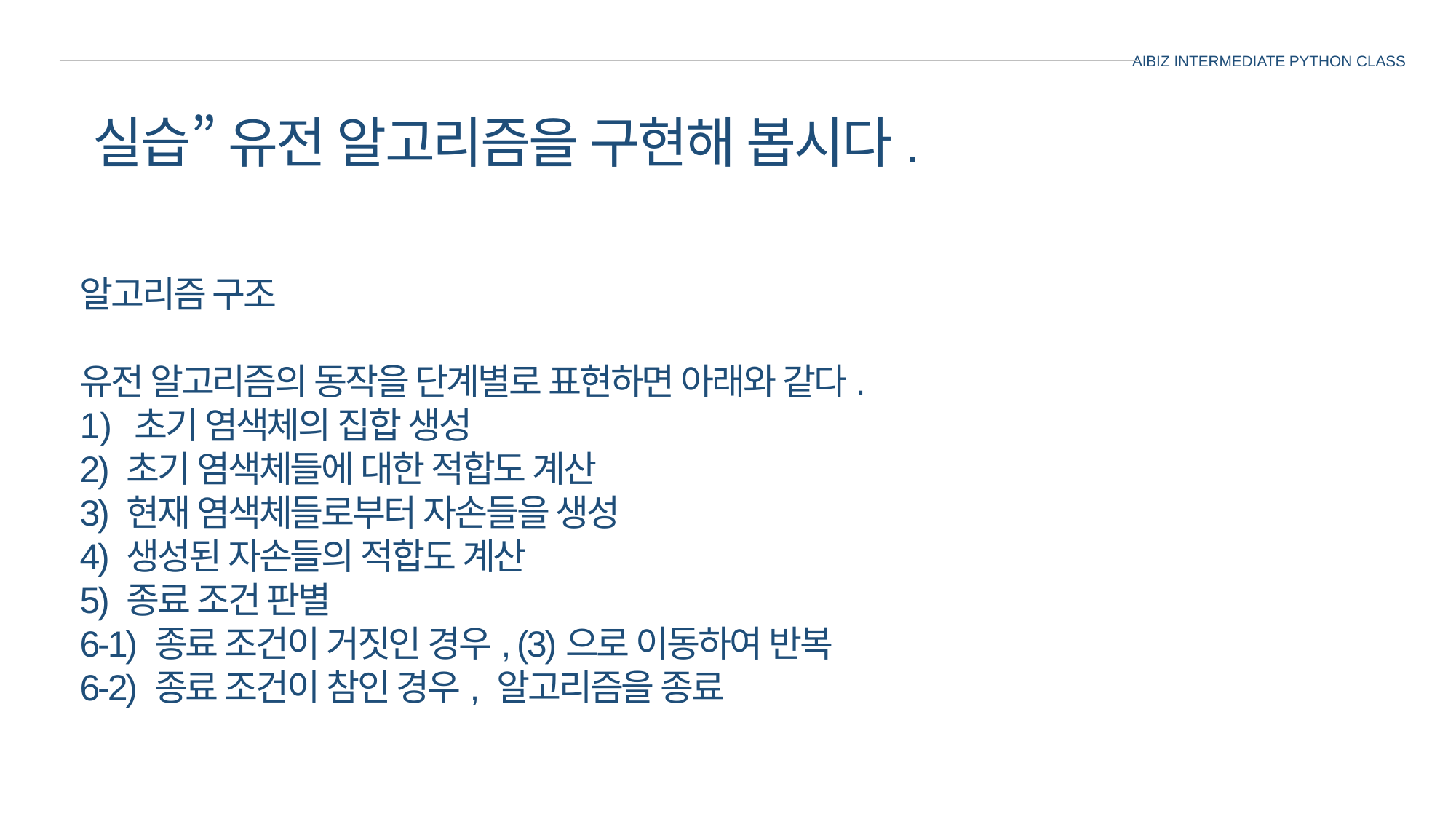

AIBIZ INTERMEDIATE PYTHON CLASS
실습” 유전 알고리즘을 구현해 봅시다.
알고리즘 구조

유전 알고리즘의 동작을 단계별로 표현하면 아래와 같다.
초기 염색체의 집합 생성
2) 초기 염색체들에 대한 적합도 계산
3) 현재 염색체들로부터 자손들을 생성
4) 생성된 자손들의 적합도 계산
5) 종료 조건 판별
6-1) 종료 조건이 거짓인 경우, (3)으로 이동하여 반복
6-2) 종료 조건이 참인 경우, 알고리즘을 종료